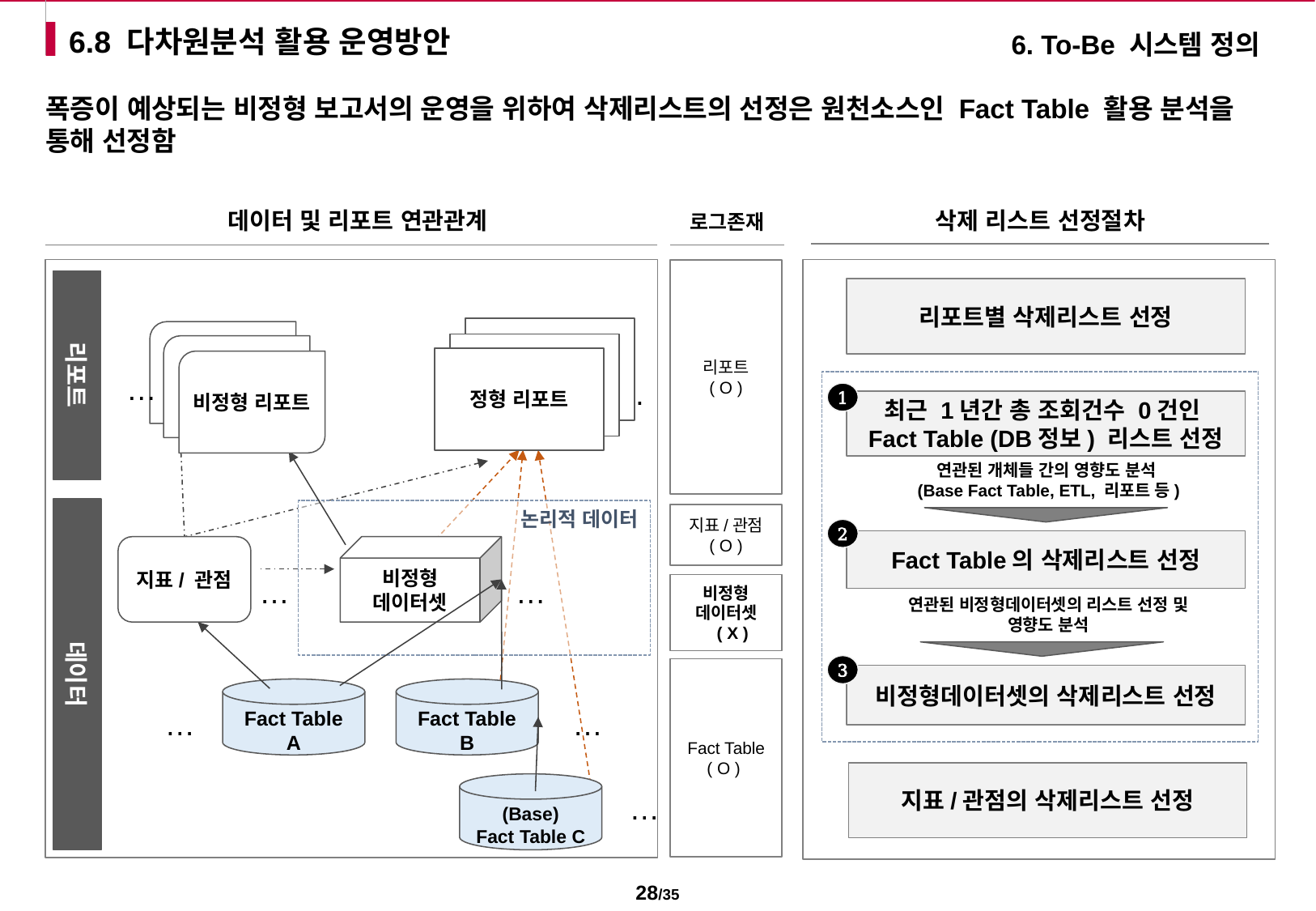

# 6.8 다차원분석 활용 운영방안
6. To-Be 시스템 정의
폭증이 예상되는 비정형 보고서의 운영을 위하여 삭제리스트의 선정은 원천소스인 Fact Table 활용 분석을 통해 선정함
데이터 및 리포트 연관관계
삭제 리스트 선정절차
로그존재

리포트
( O )
리포트
리포트별 삭제리스트 선정
정형 리포트
비정형 리포트
정형 리포트
비정형 리포트
정형 리포트
비정형 리포트
…
…

1
최근 1년간 총 조회건수 0건인
Fact Table (DB정보) 리스트 선정
연관된 개체들 간의 영향도 분석
(Base Fact Table, ETL, 리포트 등)

2
Fact Table의 삭제리스트 선정
연관된 비정형데이터셋의 리스트 선정 및
영향도 분석

3
비정형데이터셋의 삭제리스트 선정
데이터
논리적 데이터
지표/관점
( O )
지표/ 관점
비정형
데이터셋
…
…
비정형
데이터셋
  ( X )
Fact Table
( O )
Fact Table
A
Fact Table
B
…
…
지표/관점의 삭제리스트 선정
(Base)
Fact Table C
…